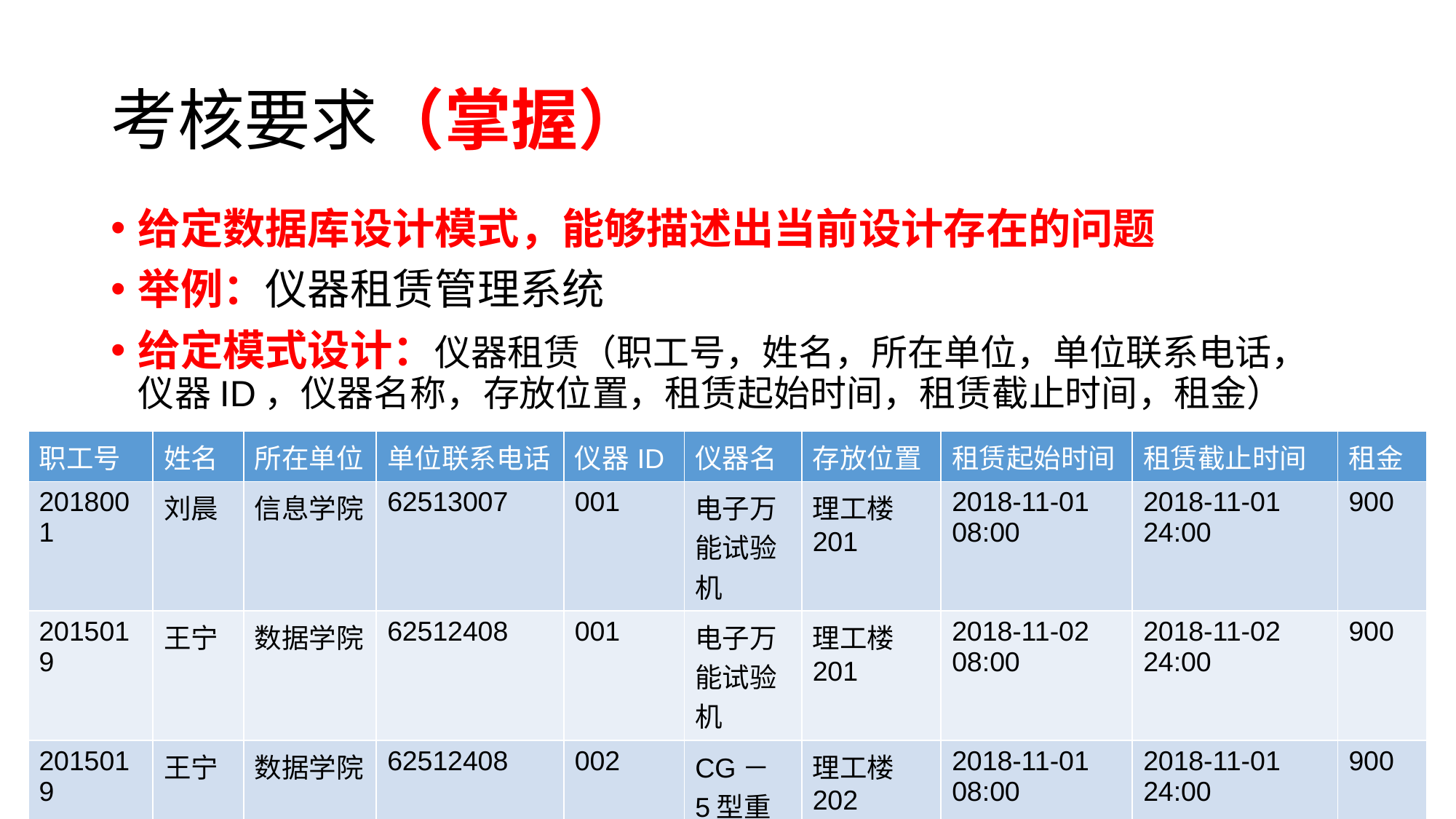

# 考核要求（掌握）
给定数据库设计模式，能够描述出当前设计存在的问题
举例：仪器租赁管理系统
给定模式设计：仪器租赁（职工号，姓名，所在单位，单位联系电话，仪器ID，仪器名称，存放位置，租赁起始时间，租赁截止时间，租金）

| 职工号 | 姓名 | 所在单位 | 单位联系电话 | 仪器ID | 仪器名 | 存放位置 | 租赁起始时间 | 租赁截止时间 | 租金 |
| --- | --- | --- | --- | --- | --- | --- | --- | --- | --- |
| 2018001 | 刘晨 | 信息学院 | 62513007 | 001 | 电子万能试验机 | 理工楼201 | 2018-11-01 08:00 | 2018-11-01 24:00 | 900 |
| 2015019 | 王宁 | 数据学院 | 62512408 | 001 | 电子万能试验机 | 理工楼201 | 2018-11-02 08:00 | 2018-11-02 24:00 | 900 |
| 2015019 | 王宁 | 数据学院 | 62512408 | 002 | CG－5型重力仪 | 理工楼202 | 2018-11-01 08:00 | 2018-11-01 24:00 | 900 |